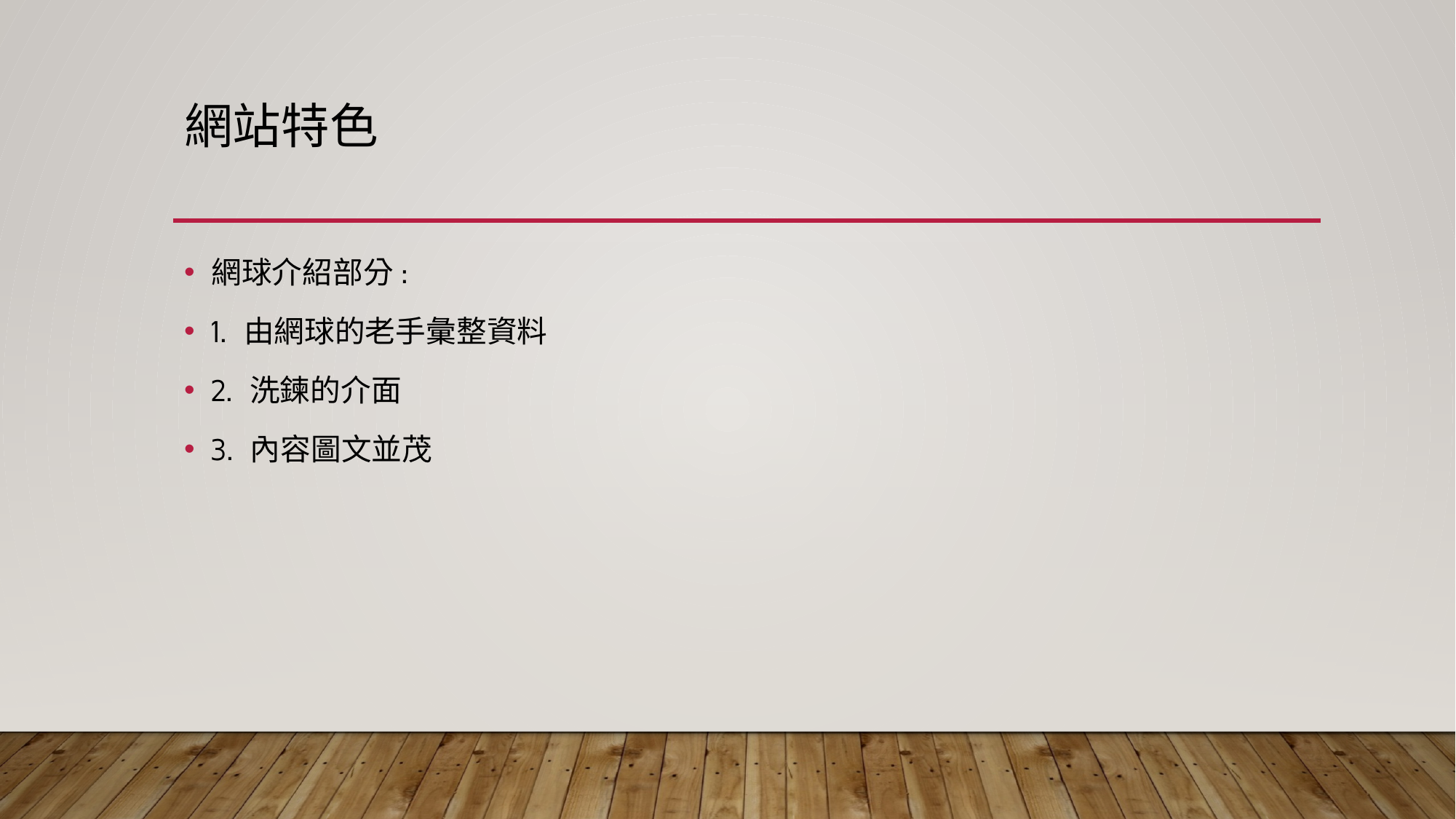

# 網站特色
網球介紹部分:
1. 由網球的老手彙整資料
2. 洗鍊的介面
3. 內容圖文並茂